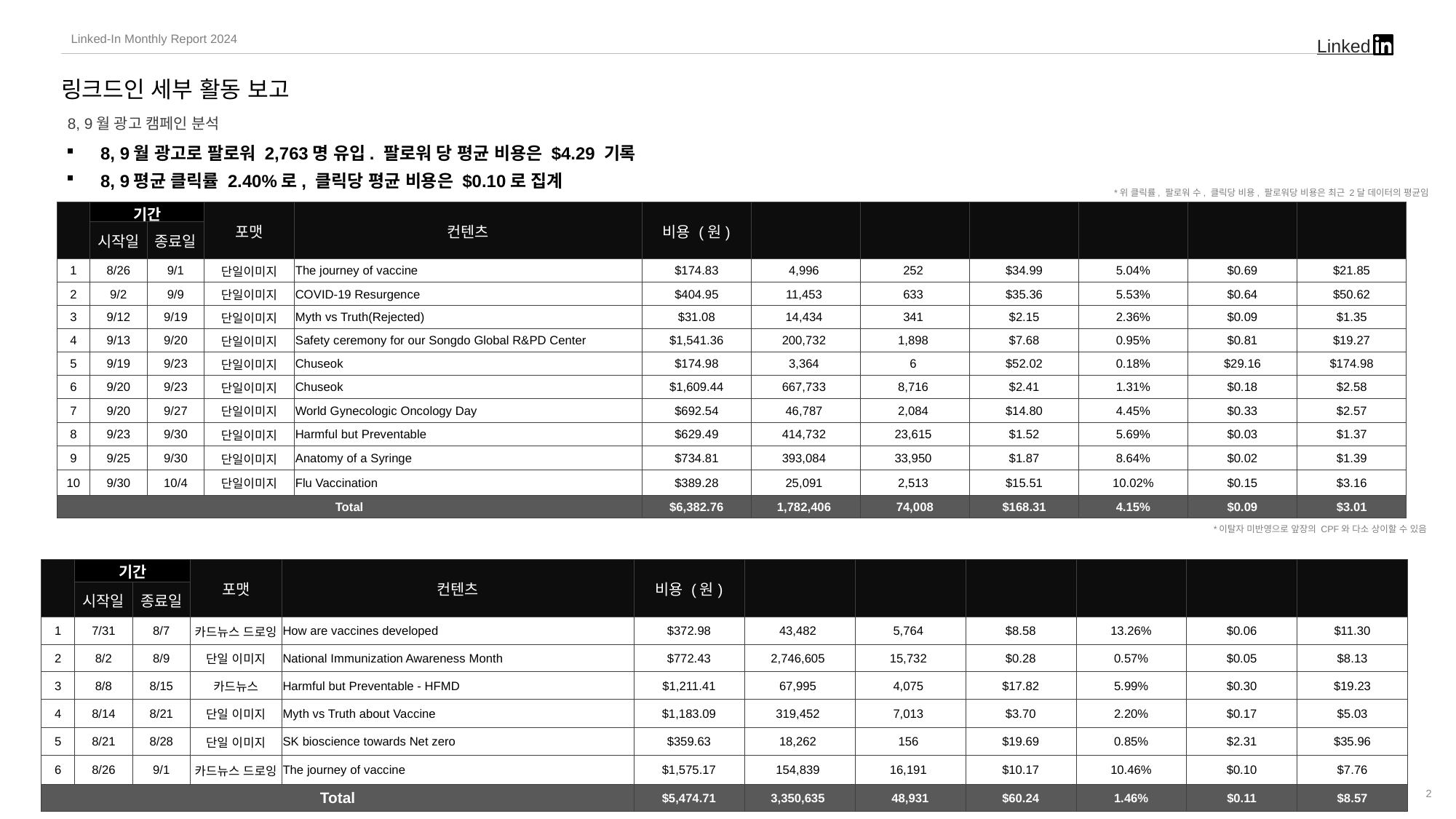

링크드인 세부 활동 보고
8, 9월 광고 캠페인 분석
8, 9월 광고로 팔로워 2,763명 유입. 팔로워 당 평균 비용은 $4.29 기록
8, 9평균 클릭률 2.40%로, 클릭당 평균 비용은 $0.10로 집계
*위 클릭률, 팔로워 수, 클릭당 비용, 팔로워당 비용은 최근 2달 데이터의 평균임
| No | 기간 |  | 포맷 | 컨텐츠 | 비용 (원) | Impressions | Clicks | Average CPM | Average CTR | Average CPC | Average CPF |
| --- | --- | --- | --- | --- | --- | --- | --- | --- | --- | --- | --- |
|  | 시작일 | 종료일 |  |  |  |  |  |  |  |  |  |
| 1 | 8/26 | 9/1 | 단일이미지 | The journey of vaccine | $174.83 | 4,996 | 252 | $34.99 | 5.04% | $0.69 | $21.85 |
| 2 | 9/2 | 9/9 | 단일이미지 | COVID-19 Resurgence | $404.95 | 11,453 | 633 | $35.36 | 5.53% | $0.64 | $50.62 |
| 3 | 9/12 | 9/19 | 단일이미지 | Myth vs Truth(Rejected) | $31.08 | 14,434 | 341 | $2.15 | 2.36% | $0.09 | $1.35 |
| 4 | 9/13 | 9/20 | 단일이미지 | Safety ceremony for our Songdo Global R&PD Center | $1,541.36 | 200,732 | 1,898 | $7.68 | 0.95% | $0.81 | $19.27 |
| 5 | 9/19 | 9/23 | 단일이미지 | Chuseok | $174.98 | 3,364 | 6 | $52.02 | 0.18% | $29.16 | $174.98 |
| 6 | 9/20 | 9/23 | 단일이미지 | Chuseok | $1,609.44 | 667,733 | 8,716 | $2.41 | 1.31% | $0.18 | $2.58 |
| 7 | 9/20 | 9/27 | 단일이미지 | World Gynecologic Oncology Day | $692.54 | 46,787 | 2,084 | $14.80 | 4.45% | $0.33 | $2.57 |
| 8 | 9/23 | 9/30 | 단일이미지 | Harmful but Preventable | $629.49 | 414,732 | 23,615 | $1.52 | 5.69% | $0.03 | $1.37 |
| 9 | 9/25 | 9/30 | 단일이미지 | Anatomy of a Syringe | $734.81 | 393,084 | 33,950 | $1.87 | 8.64% | $0.02 | $1.39 |
| 10 | 9/30 | 10/4 | 단일이미지 | Flu Vaccination | $389.28 | 25,091 | 2,513 | $15.51 | 10.02% | $0.15 | $3.16 |
| Total |  |  |  |  | $6,382.76 | 1,782,406 | 74,008 | $168.31 | 4.15% | $0.09 | $3.01 |
*이탈자 미반영으로 앞장의 CPF와 다소 상이할 수 있음
| No | 기간 |  | 포맷 | 컨텐츠 | 비용 (원) | Impressions | Clicks | Average CPM | Average CTR | Average CPC | Average CPF |
| --- | --- | --- | --- | --- | --- | --- | --- | --- | --- | --- | --- |
|  | 시작일 | 종료일 |  |  |  |  |  |  |  |  |  |
| 1 | 7/31 | 8/7 | 카드뉴스 드로잉 | How are vaccines developed | $372.98 | 43,482 | 5,764 | $8.58 | 13.26% | $0.06 | $11.30 |
| 2 | 8/2 | 8/9 | 단일 이미지 | National Immunization Awareness Month | $772.43 | 2,746,605 | 15,732 | $0.28 | 0.57% | $0.05 | $8.13 |
| 3 | 8/8 | 8/15 | 카드뉴스 | Harmful but Preventable - HFMD | $1,211.41 | 67,995 | 4,075 | $17.82 | 5.99% | $0.30 | $19.23 |
| 4 | 8/14 | 8/21 | 단일 이미지 | Myth vs Truth about Vaccine | $1,183.09 | 319,452 | 7,013 | $3.70 | 2.20% | $0.17 | $5.03 |
| 5 | 8/21 | 8/28 | 단일 이미지 | SK bioscience towards Net zero | $359.63 | 18,262 | 156 | $19.69 | 0.85% | $2.31 | $35.96 |
| 6 | 8/26 | 9/1 | 카드뉴스 드로잉 | The journey of vaccine | $1,575.17 | 154,839 | 16,191 | $10.17 | 10.46% | $0.10 | $7.76 |
| Total |  |  |  |  | $5,474.71 | 3,350,635 | 48,931 | $60.24 | 1.46% | $0.11 | $8.57 |
2